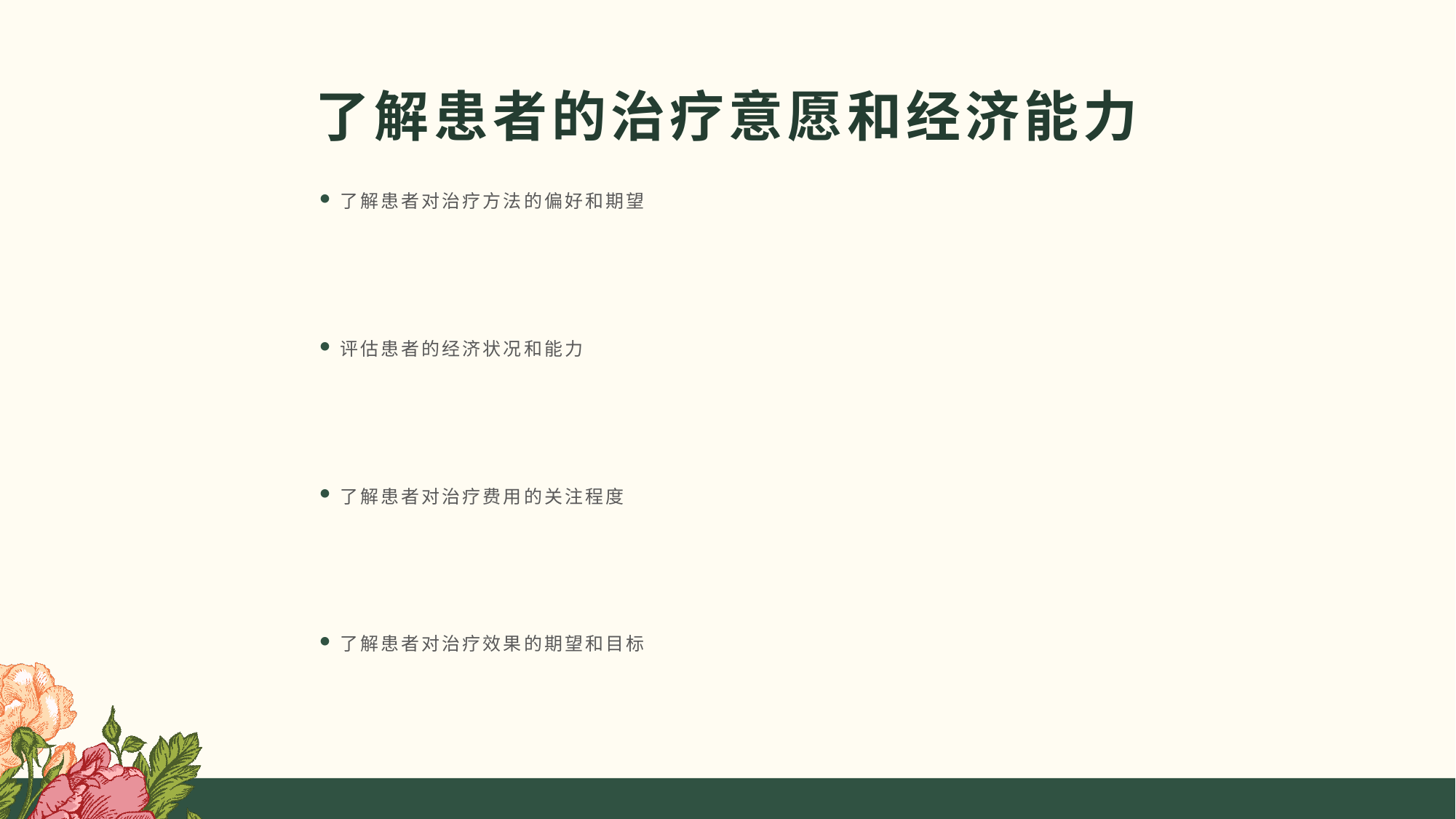

了解患者的治疗意愿和经济能力
了解患者对治疗方法的偏好和期望
评估患者的经济状况和能力
了解患者对治疗费用的关注程度
了解患者对治疗效果的期望和目标